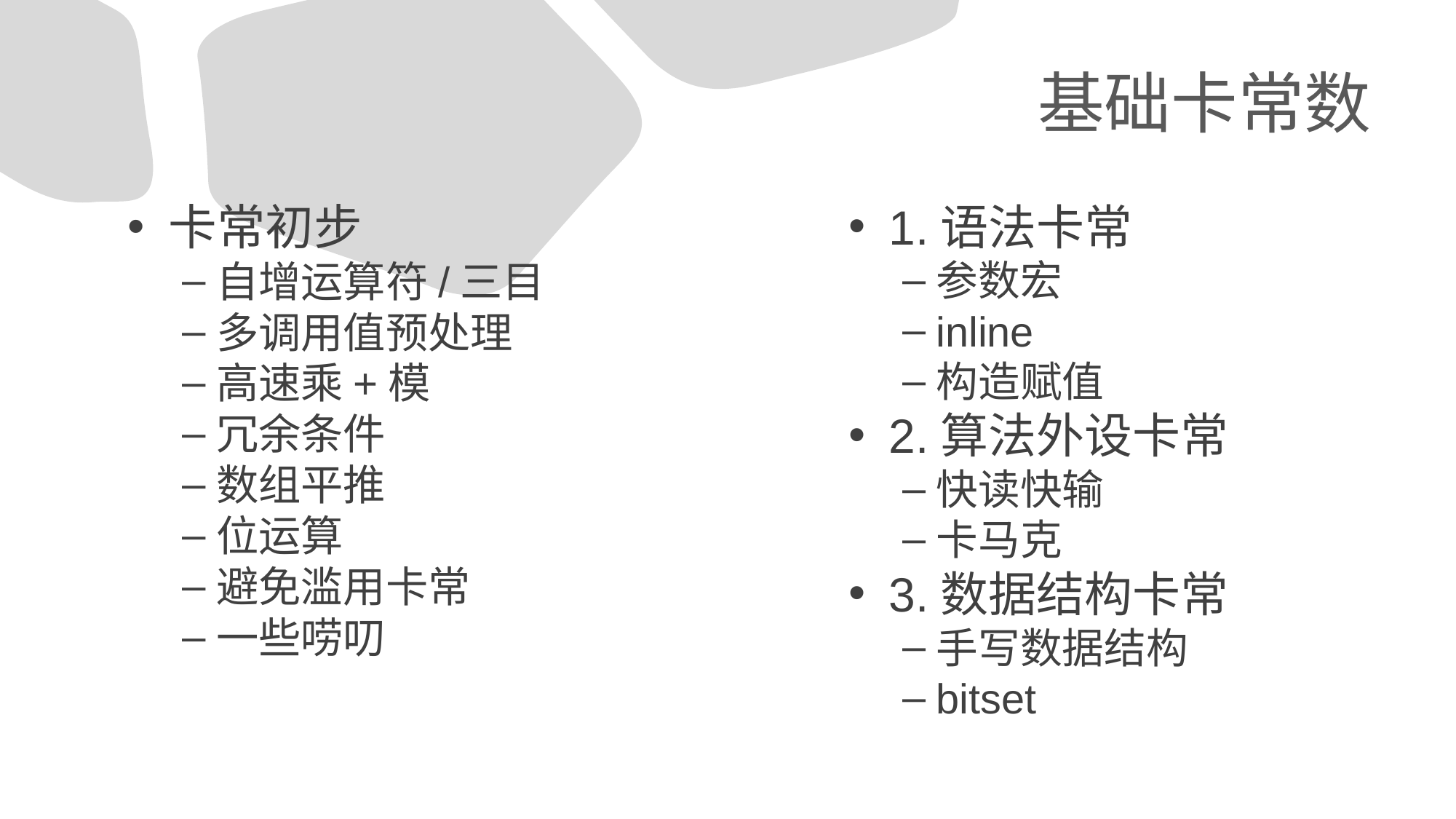

# 基础卡常数
卡常初步
自增运算符/三目
多调用值预处理
高速乘+模
冗余条件
数组平推
位运算
避免滥用卡常
一些唠叨
1.语法卡常
参数宏
inline
构造赋值
2.算法外设卡常
快读快输
卡马克
3.数据结构卡常
手写数据结构
bitset